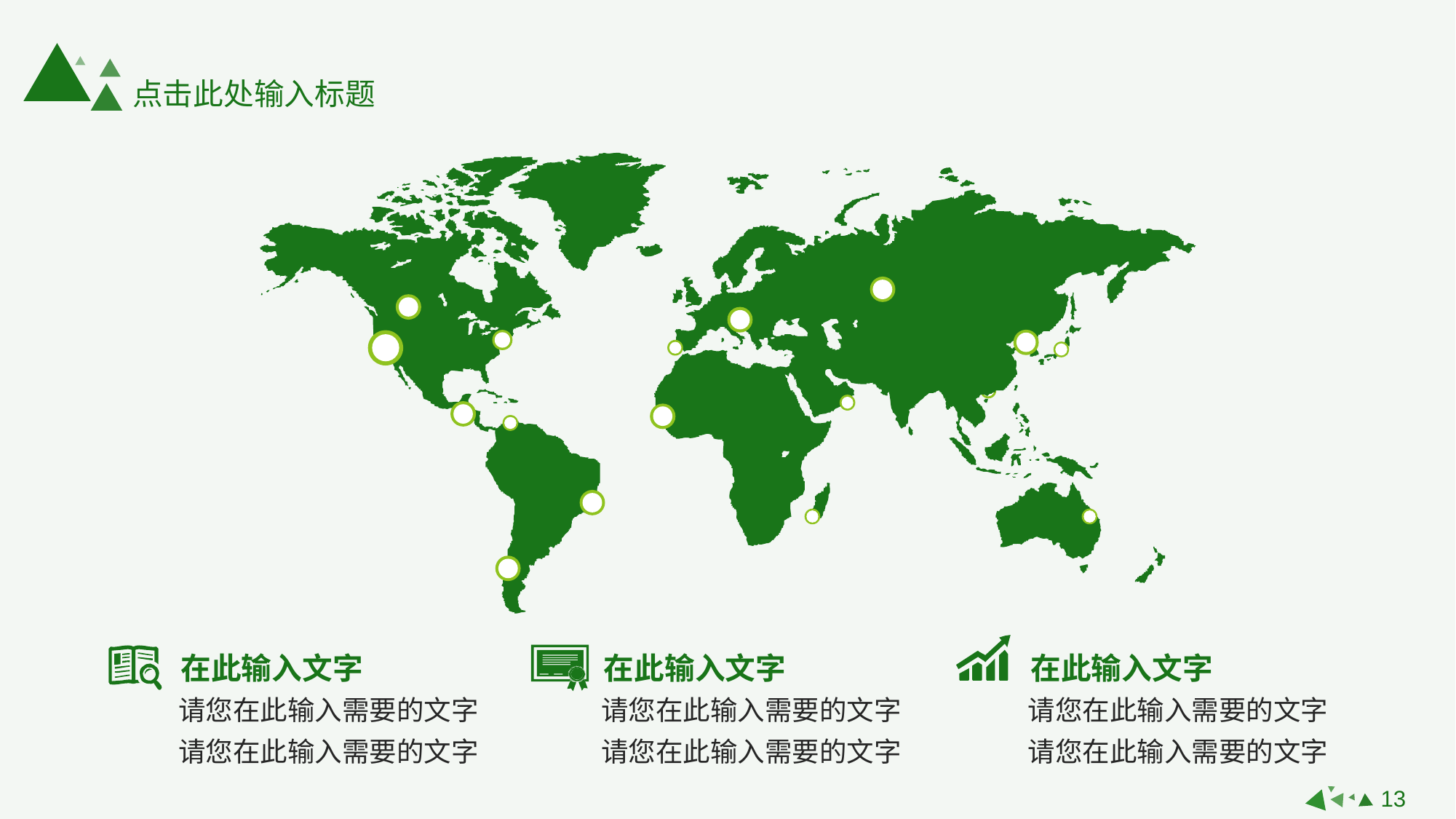

点击此处输入标题

在此输入文字
在此输入文字

在此输入文字

请您在此输入需要的文字请您在此输入需要的文字
请您在此输入需要的文字请您在此输入需要的文字
请您在此输入需要的文字请您在此输入需要的文字
13